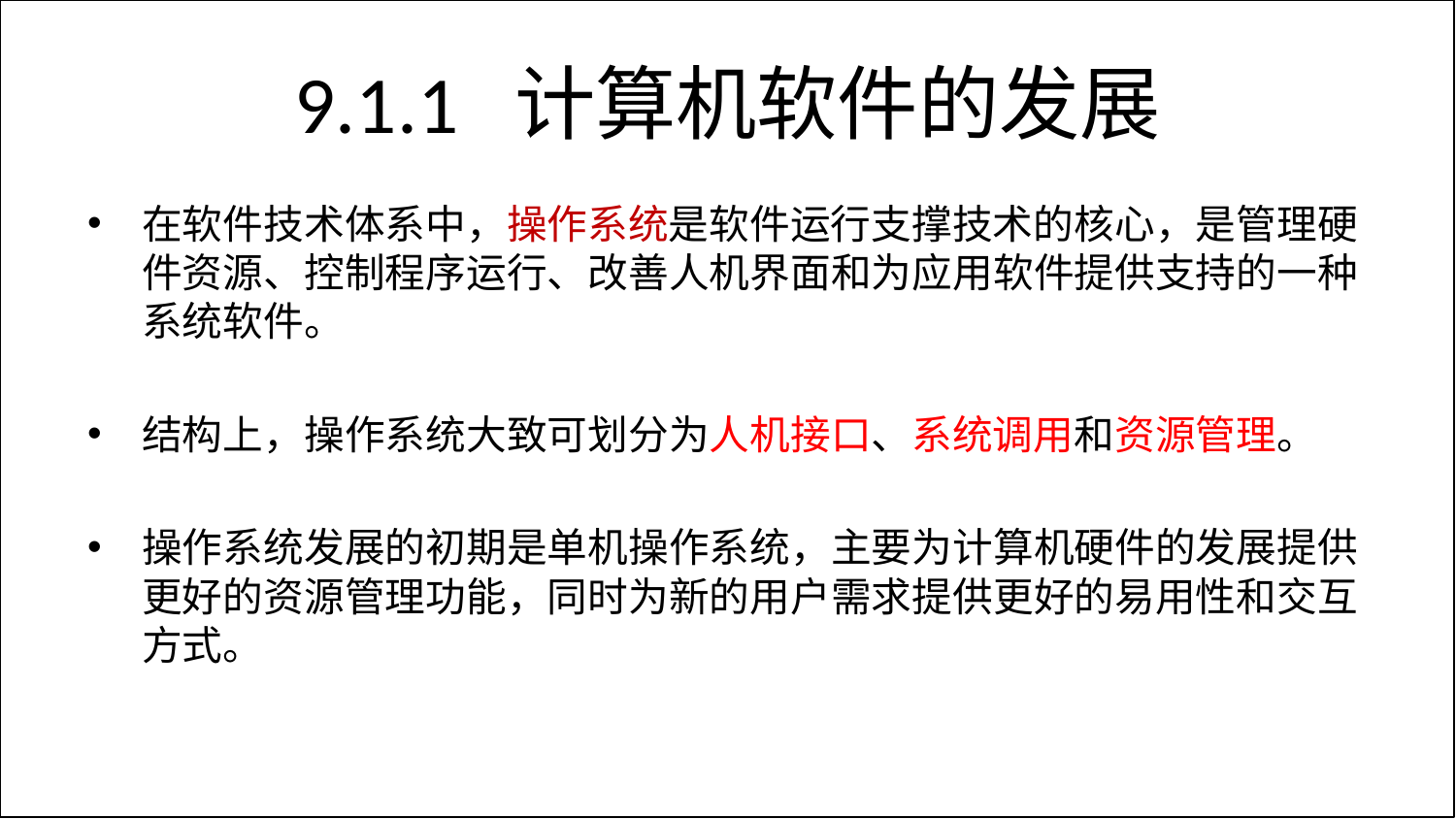

# 9.1.1  计算机软件的发展
在软件技术体系中，操作系统是软件运行支撑技术的核心，是管理硬件资源、控制程序运行、改善人机界面和为应用软件提供支持的一种系统软件。

结构上，操作系统大致可划分为人机接口、系统调用和资源管理。

操作系统发展的初期是单机操作系统，主要为计算机硬件的发展提供更好的资源管理功能，同时为新的用户需求提供更好的易用性和交互方式。